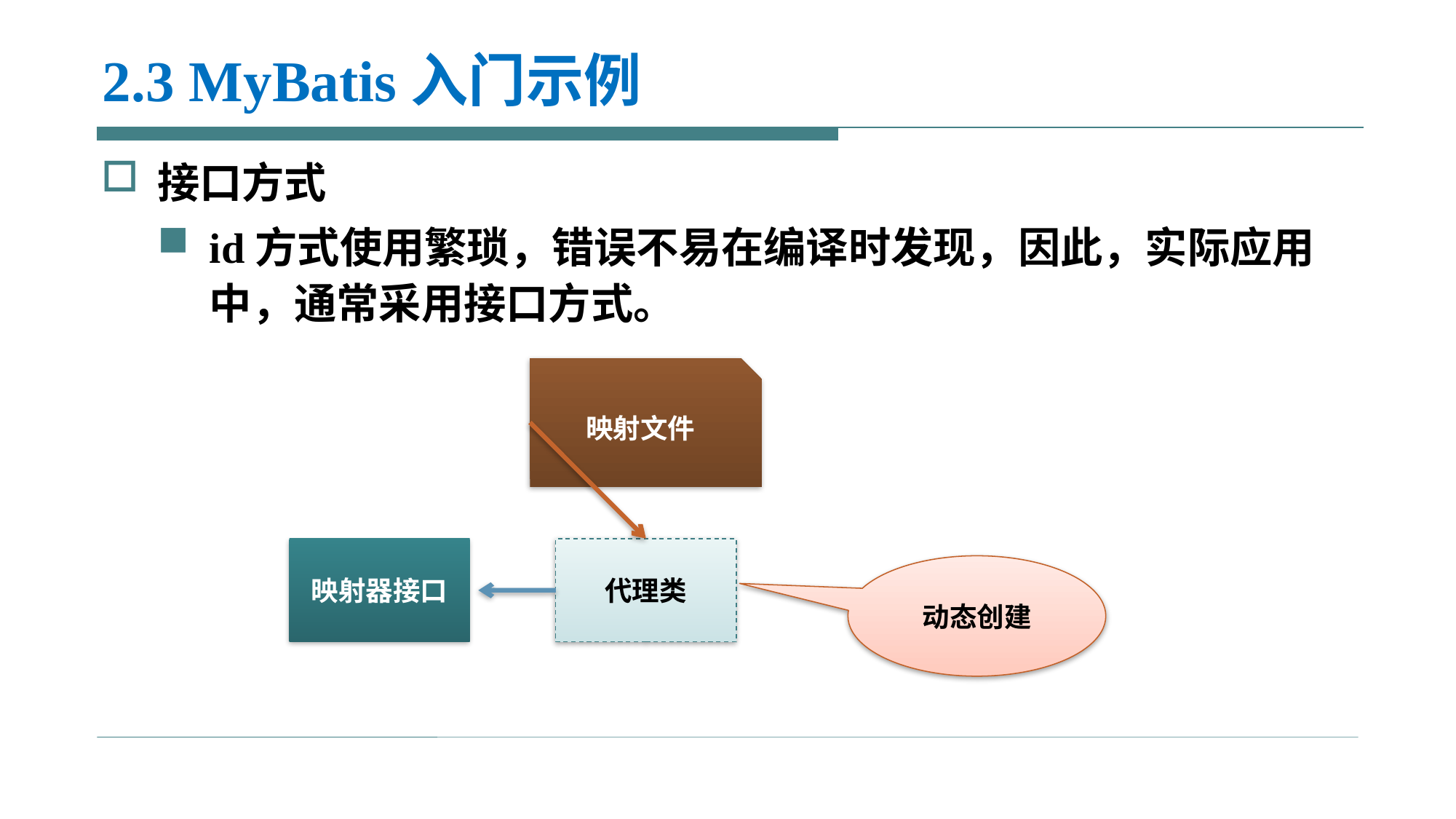

# 2.3 MyBatis入门示例
接口方式
id方式使用繁琐，错误不易在编译时发现，因此，实际应用中，通常采用接口方式。

映射文件
代理类
映射器接口
动态创建
25